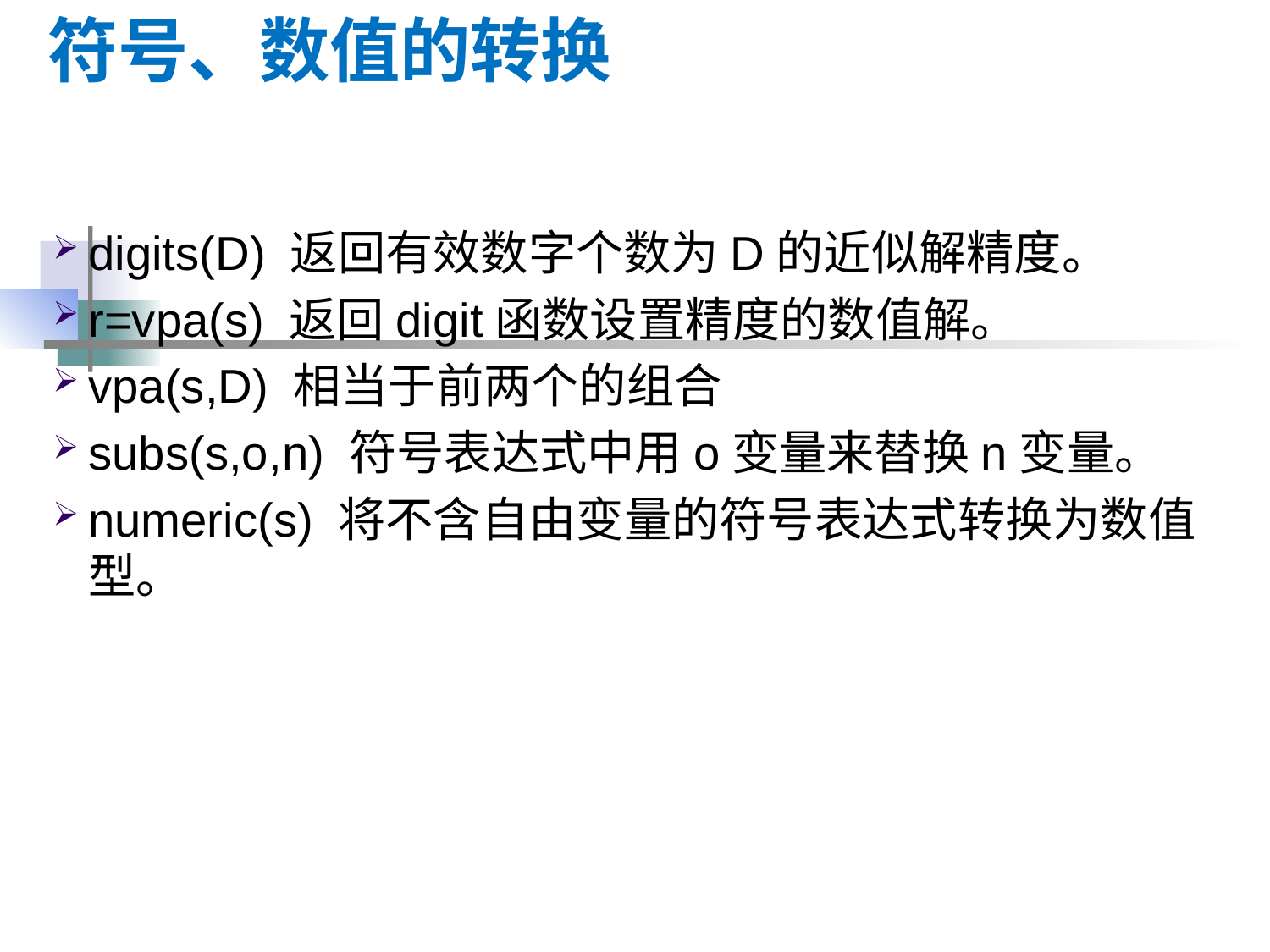

# 符号、数值的转换
digits(D) 返回有效数字个数为D的近似解精度。
r=vpa(s) 返回digit函数设置精度的数值解。
vpa(s,D) 相当于前两个的组合
subs(s,o,n) 符号表达式中用o变量来替换n变量。
numeric(s) 将不含自由变量的符号表达式转换为数值型。